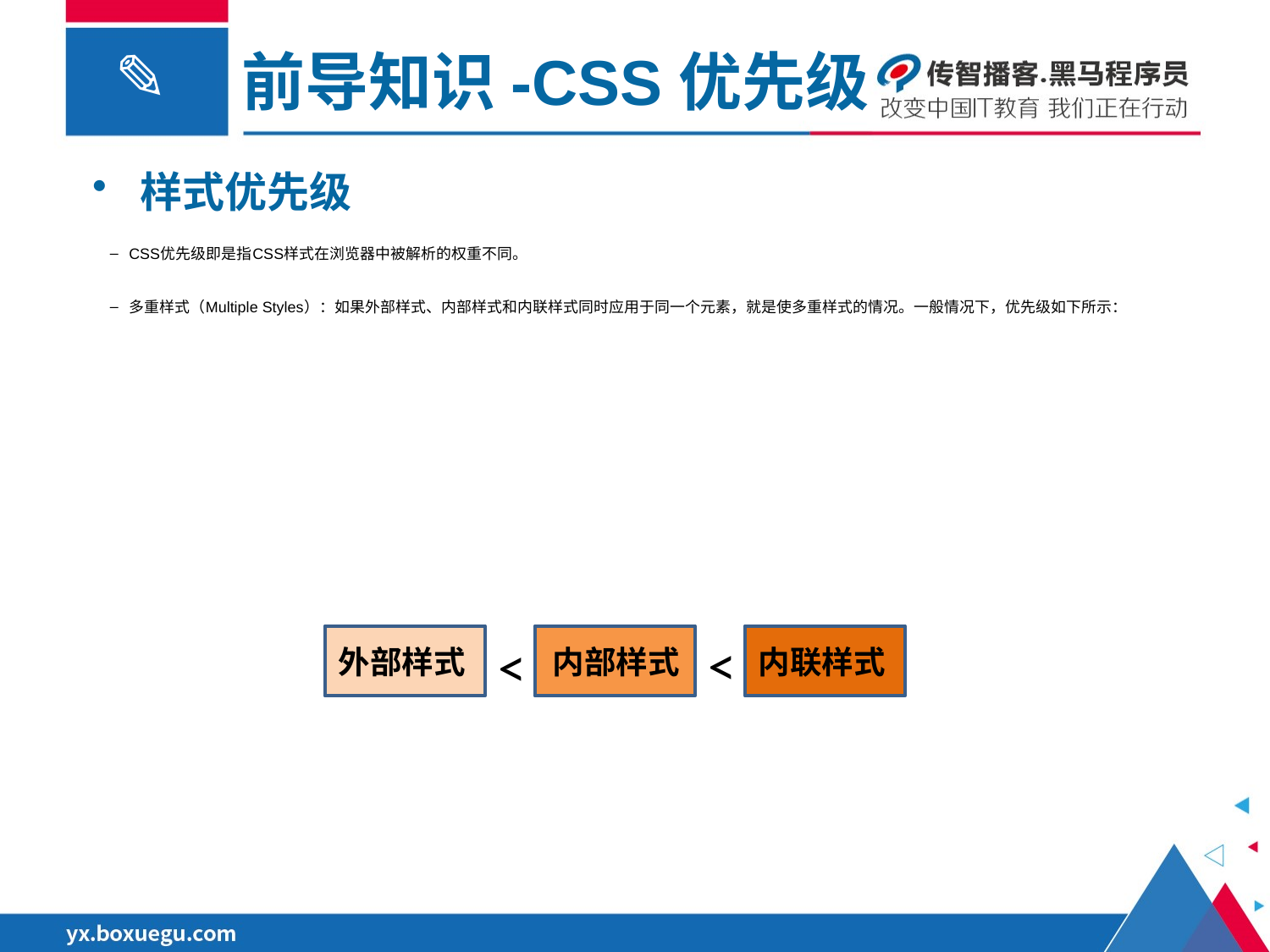

前导知识-CSS优先级
样式优先级
CSS优先级即是指CSS样式在浏览器中被解析的权重不同。

多重样式（Multiple Styles）：如果外部样式、内部样式和内联样式同时应用于同一个元素，就是使多重样式的情况。一般情况下，优先级如下所示：

<
<

外部样式
内部样式
内联样式